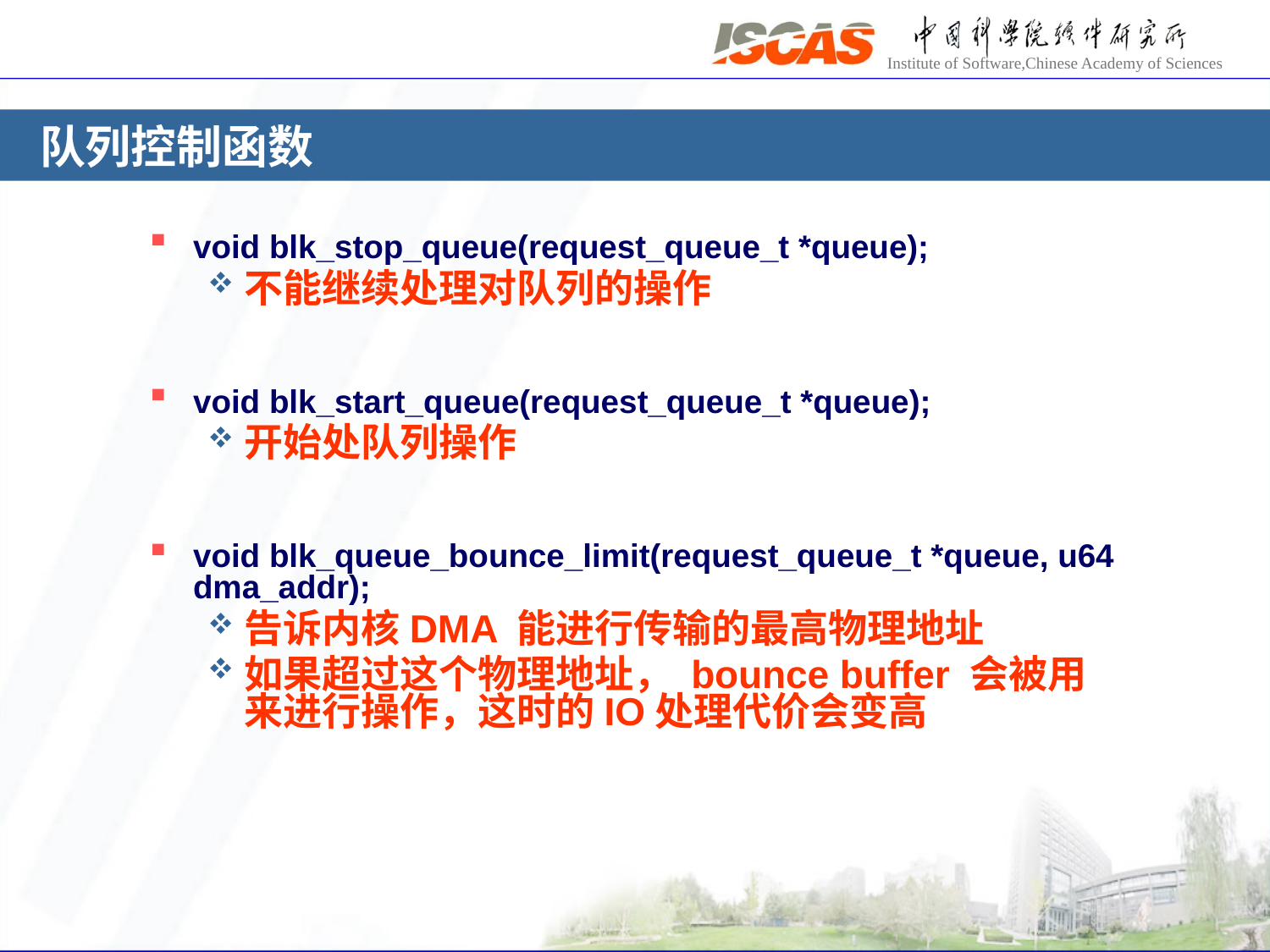

# 队列控制函数
void blk_stop_queue(request_queue_t *queue);
不能继续处理对队列的操作

void blk_start_queue(request_queue_t *queue);
开始处队列操作

void blk_queue_bounce_limit(request_queue_t *queue, u64 dma_addr);
告诉内核DMA 能进行传输的最高物理地址
如果超过这个物理地址， bounce buffer 会被用来进行操作，这时的IO处理代价会变高